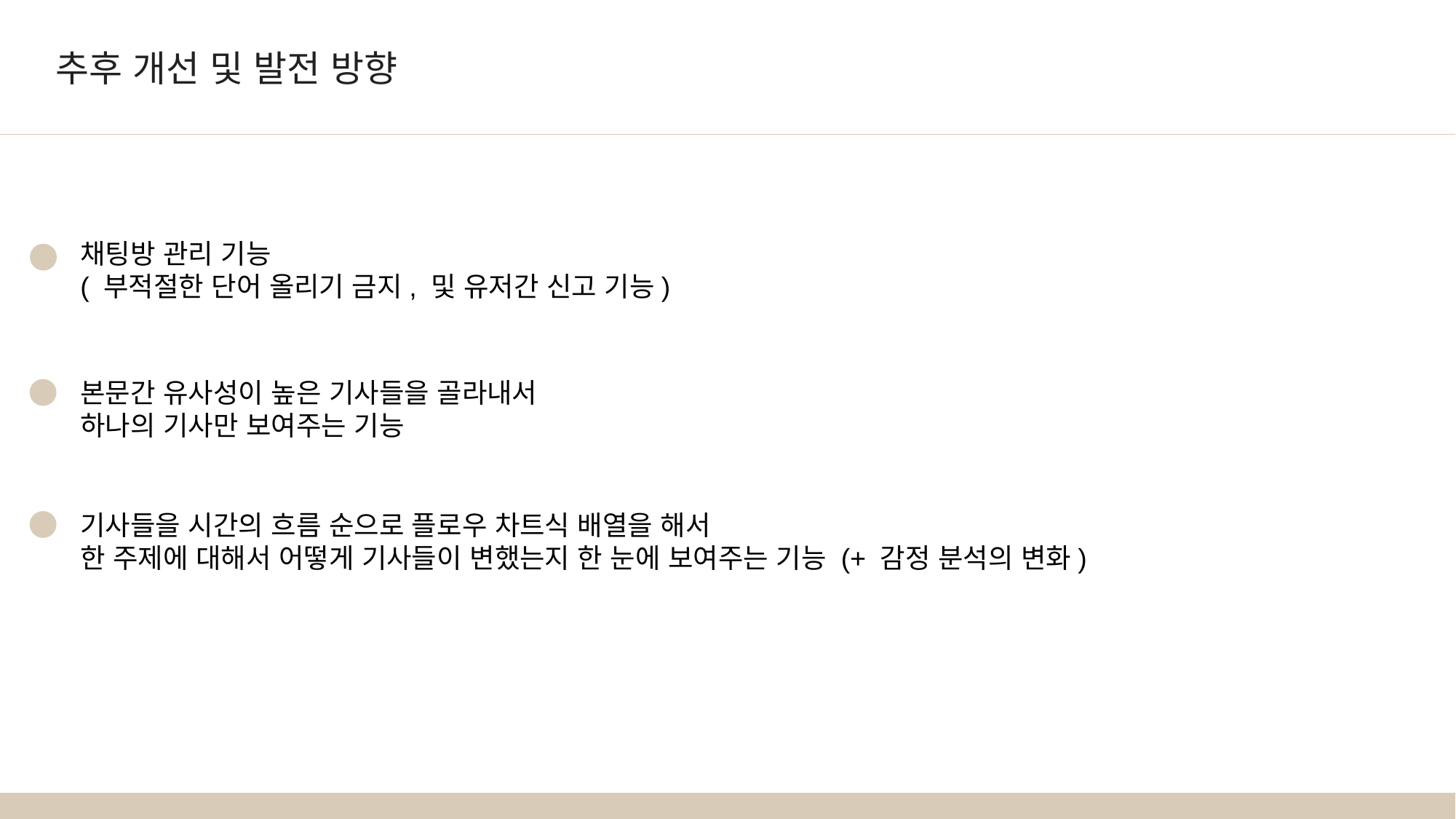

추후 개선 및 발전 방향
채팅방 관리 기능
( 부적절한 단어 올리기 금지, 및 유저간 신고 기능)

본문간 유사성이 높은 기사들을 골라내서
하나의 기사만 보여주는 기능

기사들을 시간의 흐름 순으로 플로우 차트식 배열을 해서
한 주제에 대해서 어떻게 기사들이 변했는지 한 눈에 보여주는 기능 (+ 감정 분석의 변화)